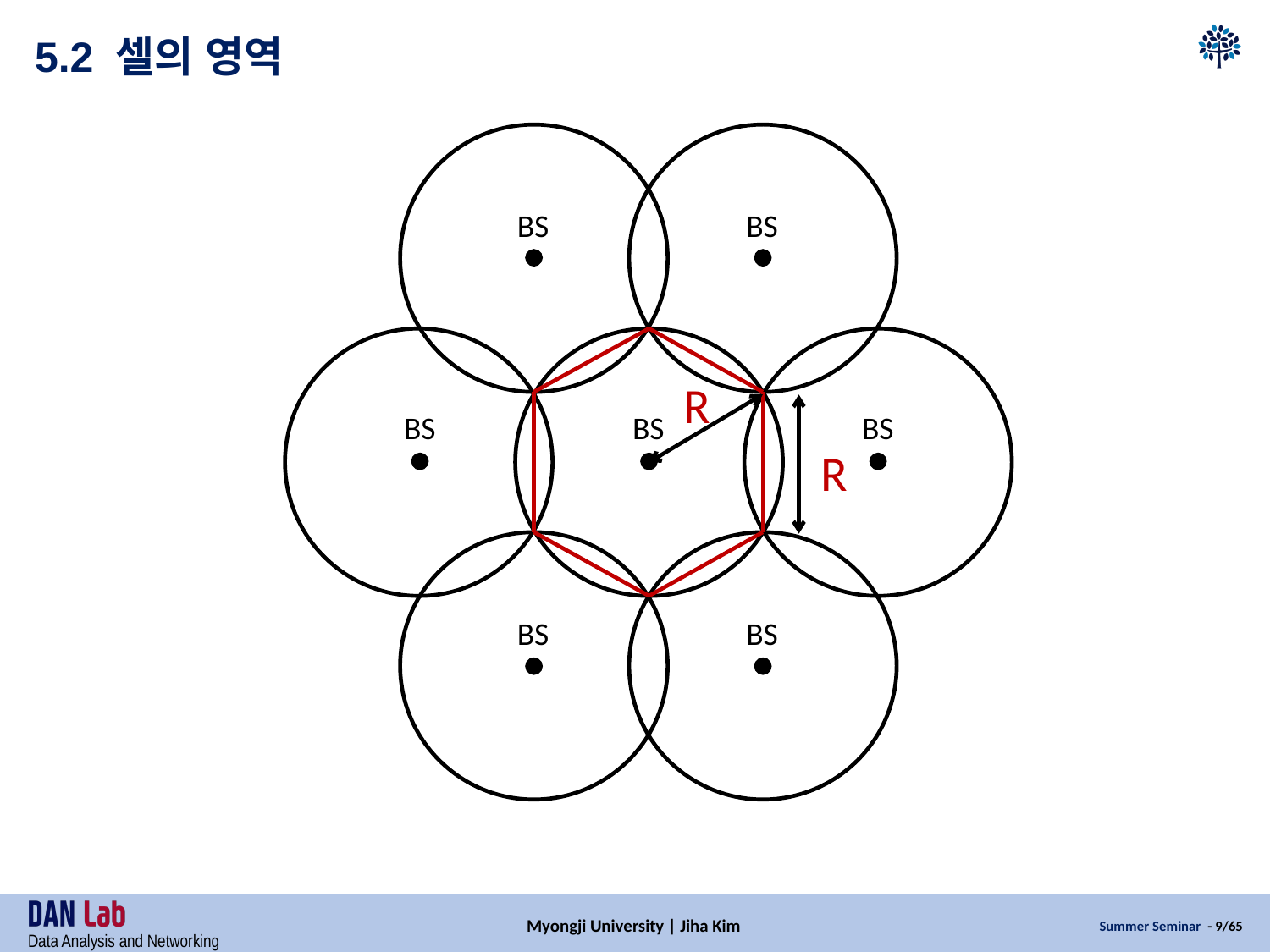

# 5.2 셀의 영역

BS
BS

R
BS
BS
BS
R

BS
BS

Myongji University | Jiha Kim
Summer Seminar  - 9/65